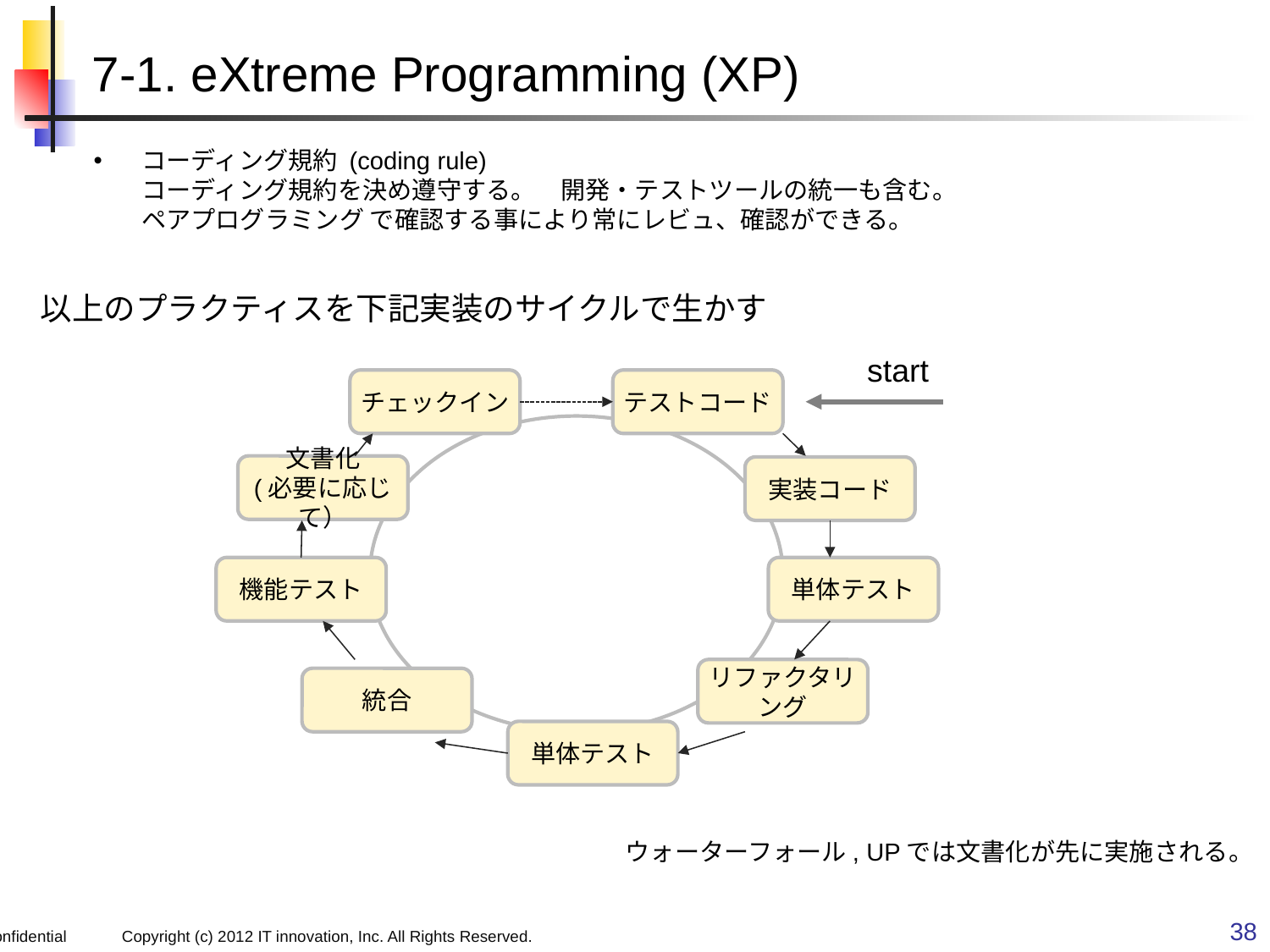

7-1. eXtreme Programming (XP)
コーディング規約 (coding rule)
コーディング規約を決め遵守する。　開発・テストツールの統一も含む。
ペアプログラミング で確認する事により常にレビュ、確認ができる。

以上のプラクティスを下記実装のサイクルで生かす
start
チェックイン
テストコード

文書化
(必要に応じて）
実装コード
機能テスト
単体テスト
リファクタリング
統合
単体テスト
ウォーターフォール, UPでは文書化が先に実施される。